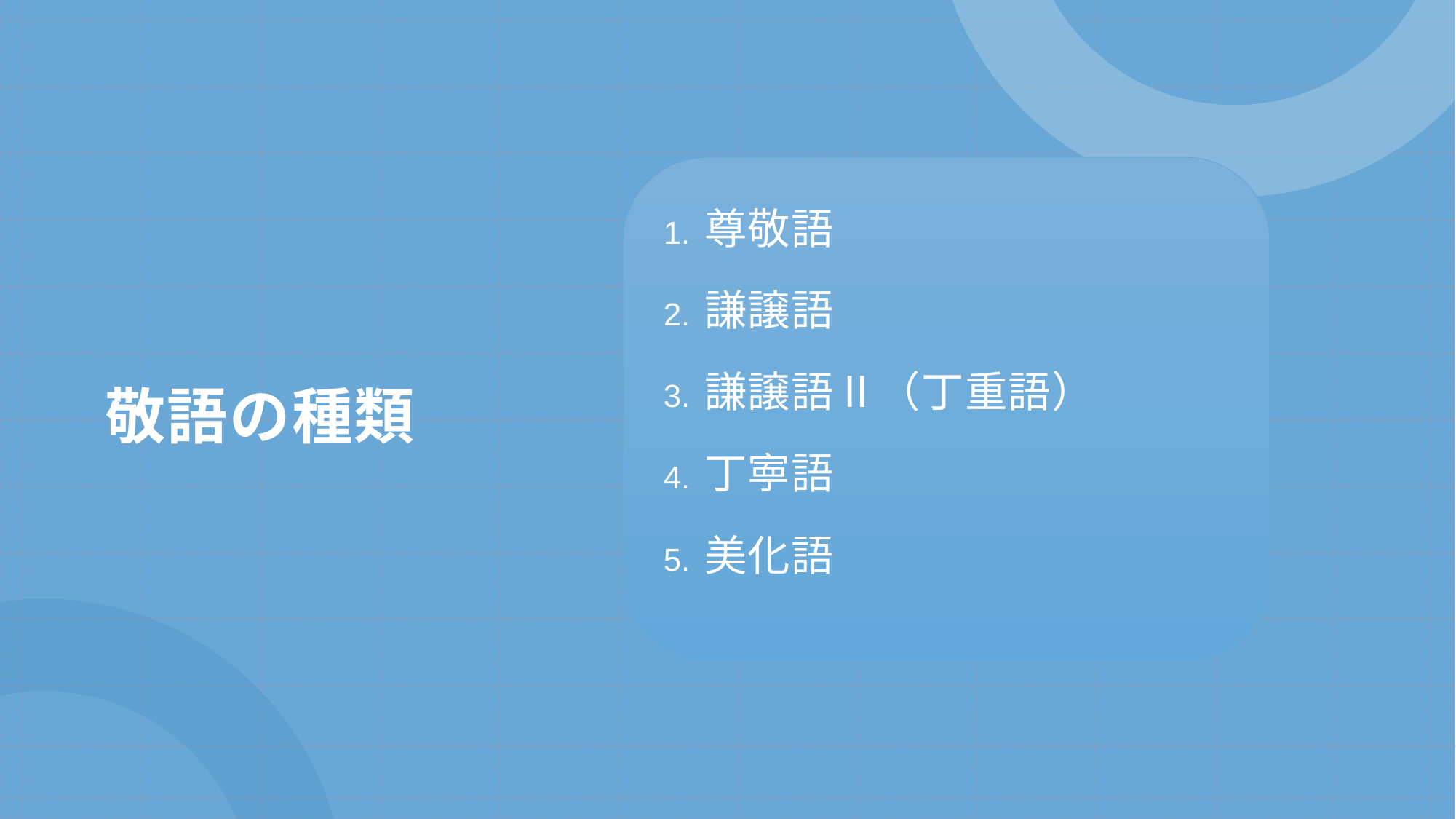

尊敬語
謙譲語
謙譲語Ⅱ（丁重語）
丁寕語
美化語
# 敬語の種類